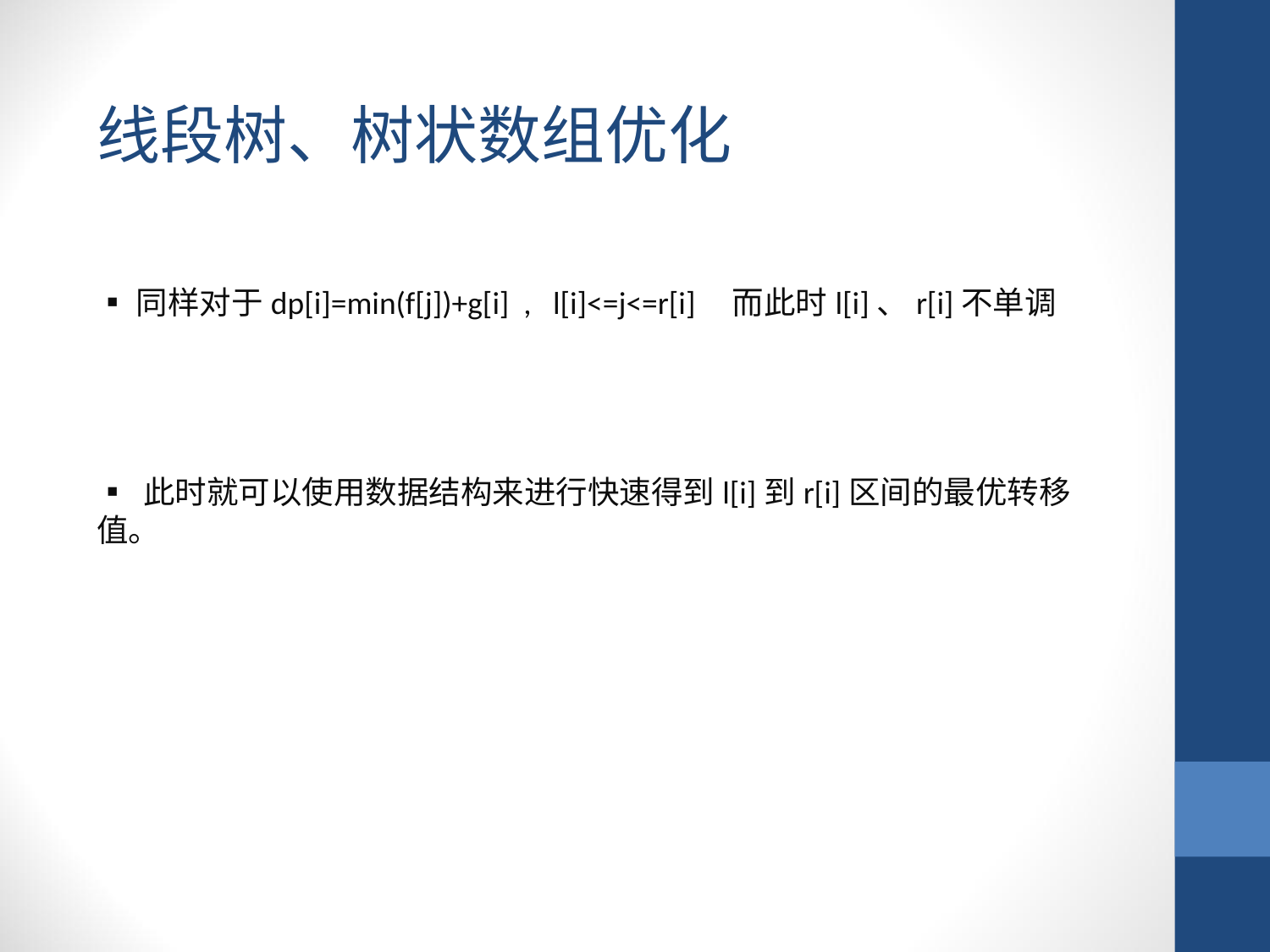

线段树、树状数组优化
▪同样对于dp[i]=min(f[j])+g[i]  ,   l[i]<=j<=r[i]    而此时l[i]、r[i]不单调
▪ 此时就可以使用数据结构来进行快速得到l[i]到r[i]区间的最优转移值。